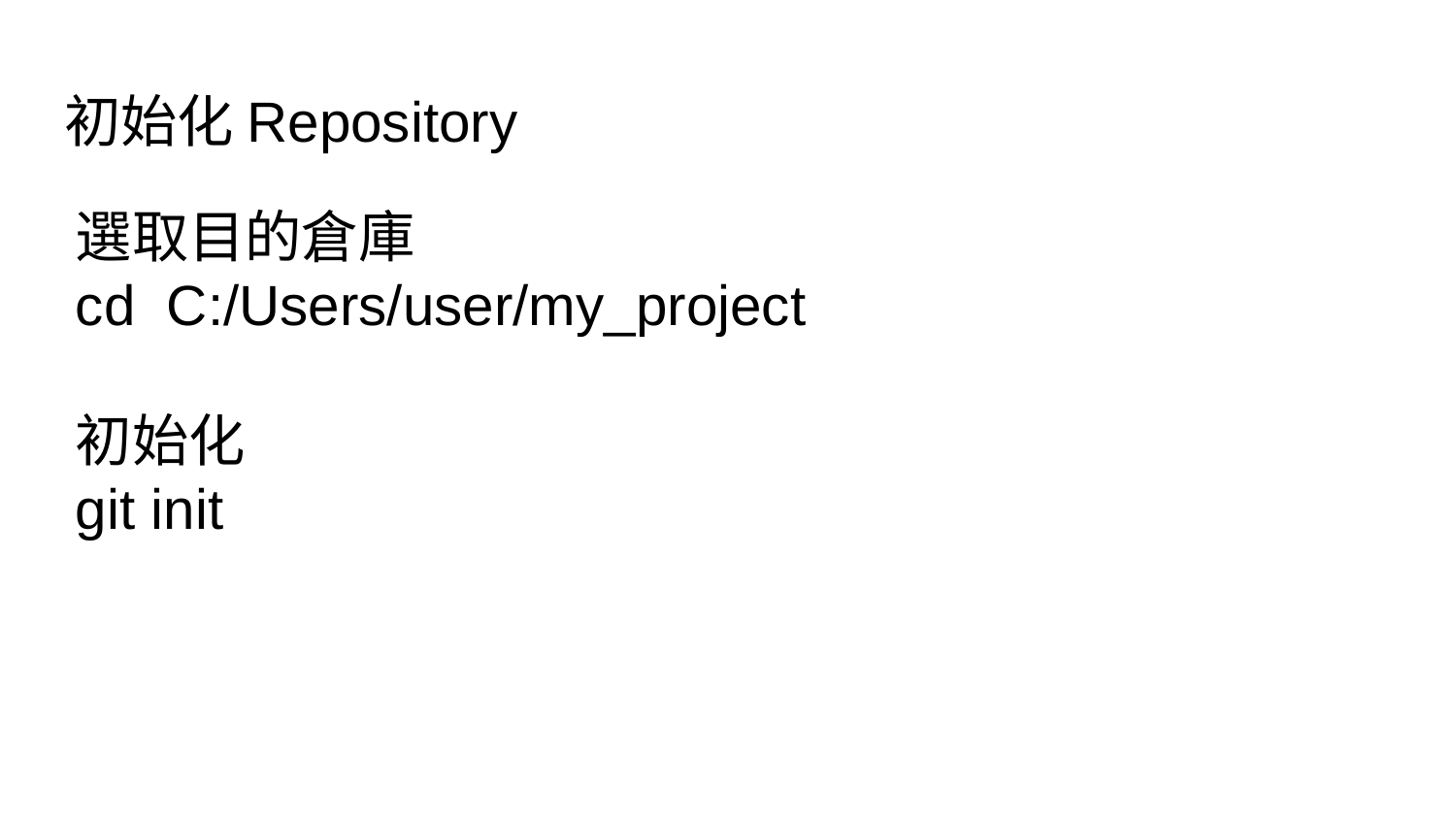

# 初始化Repository
選取目的倉庫
cd  C:/Users/user/my_project

初始化
git init